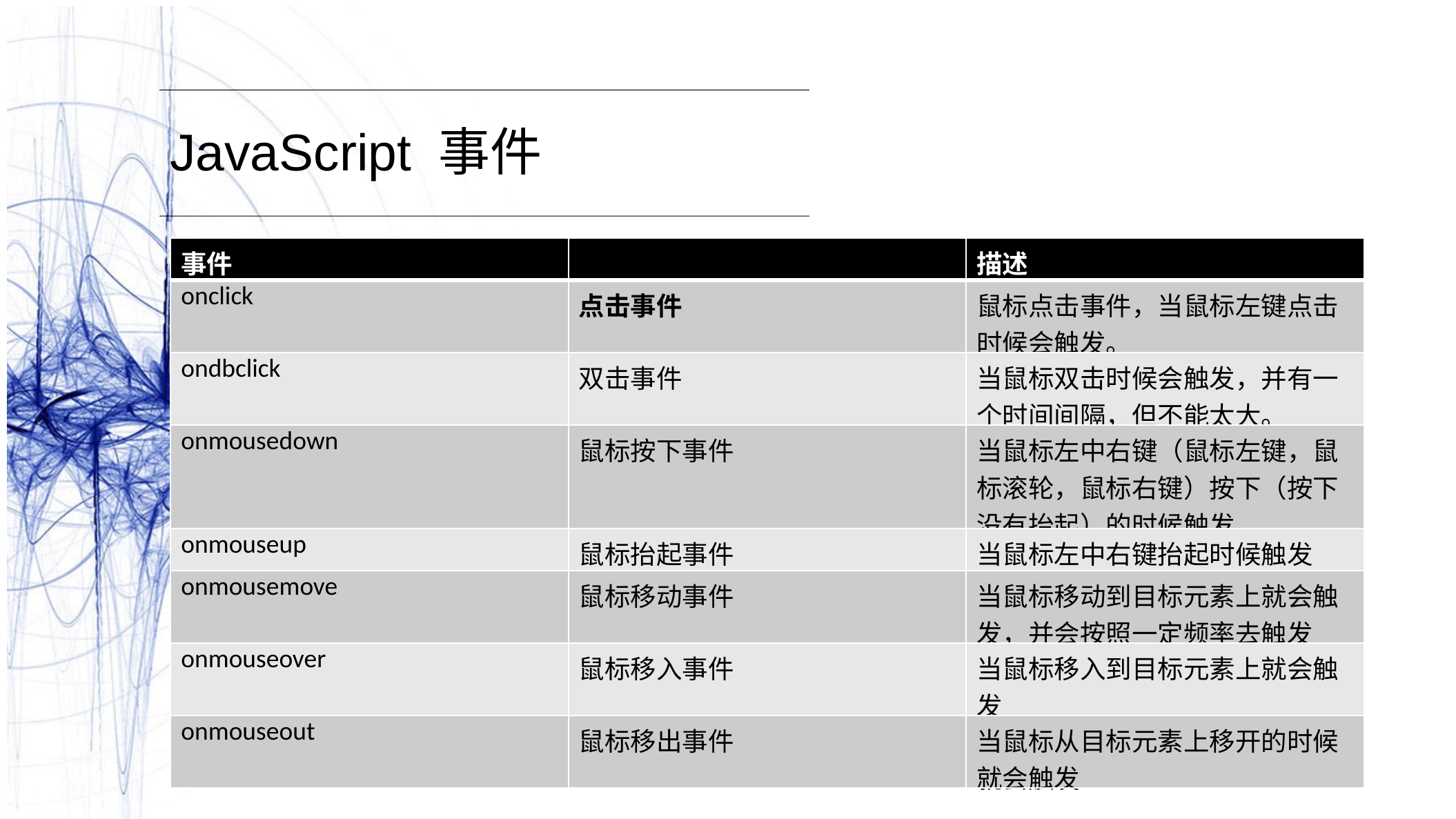

JavaScript 事件

| 事件 |  | 描述 |
| --- | --- | --- |
| onclick | 点击事件 | 鼠标点击事件，当鼠标左键点击时候会触发。 |
| ondbclick | 双击事件 | 当鼠标双击时候会触发，并有一个时间间隔，但不能太大。 |
| onmousedown | 鼠标按下事件 | 当鼠标左中右键（鼠标左键，鼠标滚轮，鼠标右键）按下（按下没有抬起）的时候触发 |
| onmouseup | 鼠标抬起事件 | 当鼠标左中右键抬起时候触发 |
| onmousemove | 鼠标移动事件 | 当鼠标移动到目标元素上就会触发，并会按照一定频率去触发 |
| onmouseover | 鼠标移入事件 | 当鼠标移入到目标元素上就会触发 |
| onmouseout | 鼠标移出事件 | 当鼠标从目标元素上移开的时候就会触发 |